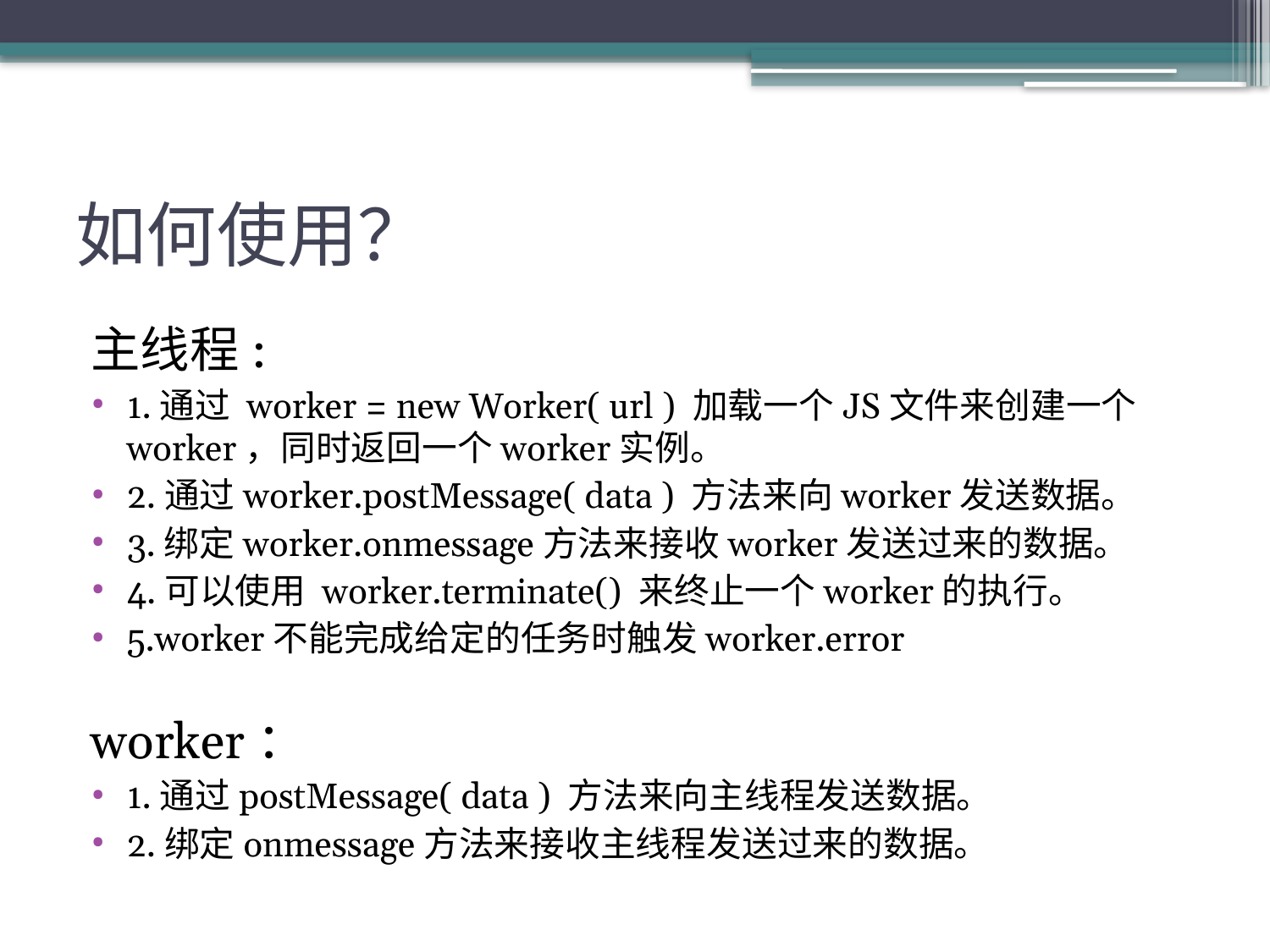

# 如何使用？
主线程:
1.通过 worker = new Worker( url ) 加载一个JS文件来创建一个worker，同时返回一个worker实例。
2.通过worker.postMessage( data ) 方法来向worker发送数据。
3.绑定worker.onmessage方法来接收worker发送过来的数据。
4.可以使用 worker.terminate() 来终止一个worker的执行。
5.worker不能完成给定的任务时触发worker.error

worker：
1.通过postMessage( data ) 方法来向主线程发送数据。
2.绑定onmessage方法来接收主线程发送过来的数据。